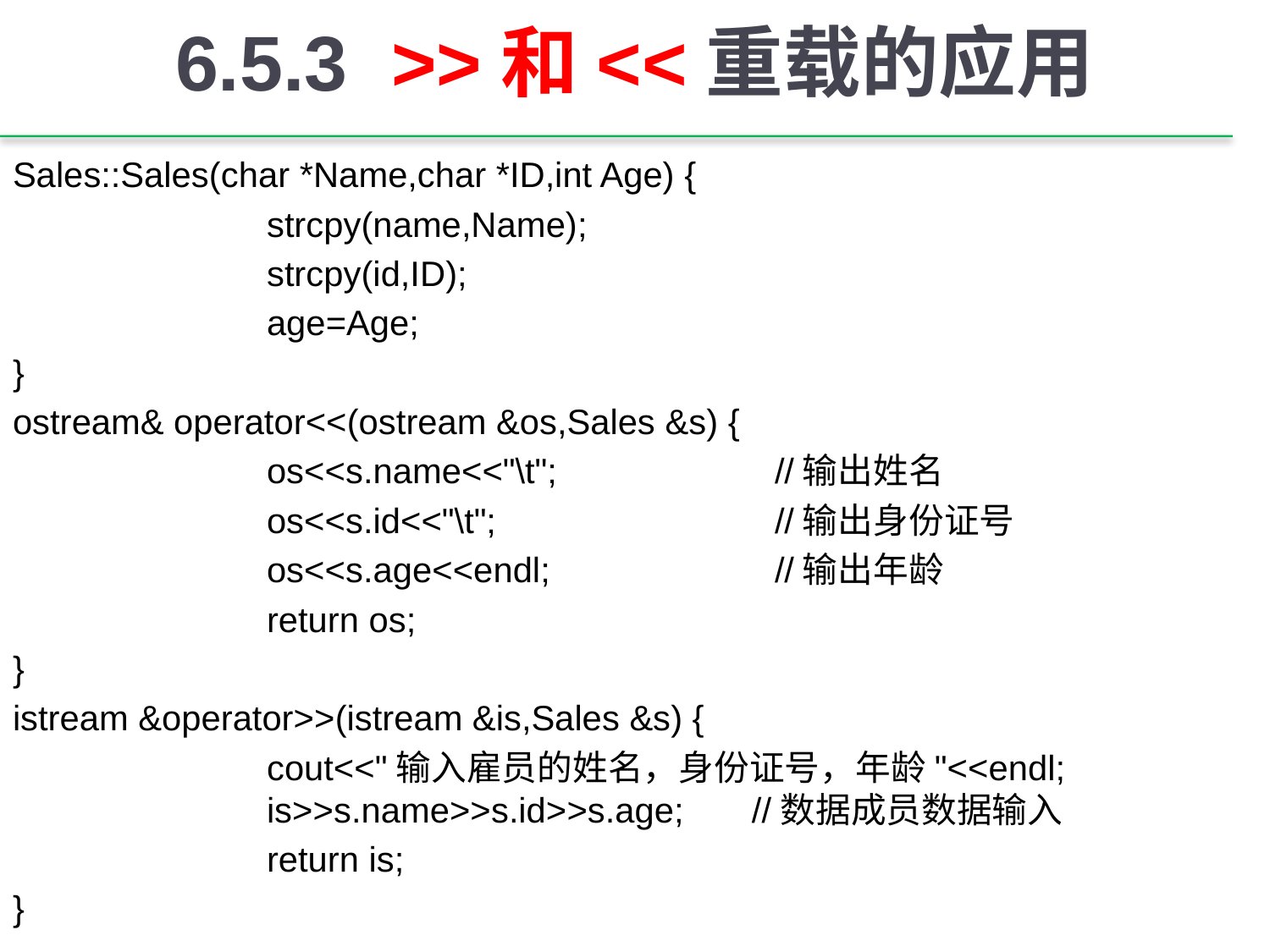

# 6.5.3  >>和<<重载的应用
Sales::Sales(char *Name,char *ID,int Age) {
		strcpy(name,Name);
		strcpy(id,ID);
		age=Age;
}
ostream& operator<<(ostream &os,Sales &s) {
		os<<s.name<<"\t";                 	//输出姓名
		os<<s.id<<"\t";                    	//输出身份证号
		os<<s.age<<endl;                  	//输出年龄
		return os;
}
istream &operator>>(istream &is,Sales &s) {
		cout<<"输入雇员的姓名，身份证号，年龄"<<endl;  			is>>s.name>>s.id>>s.age;       //数据成员数据输入
		return is;
}